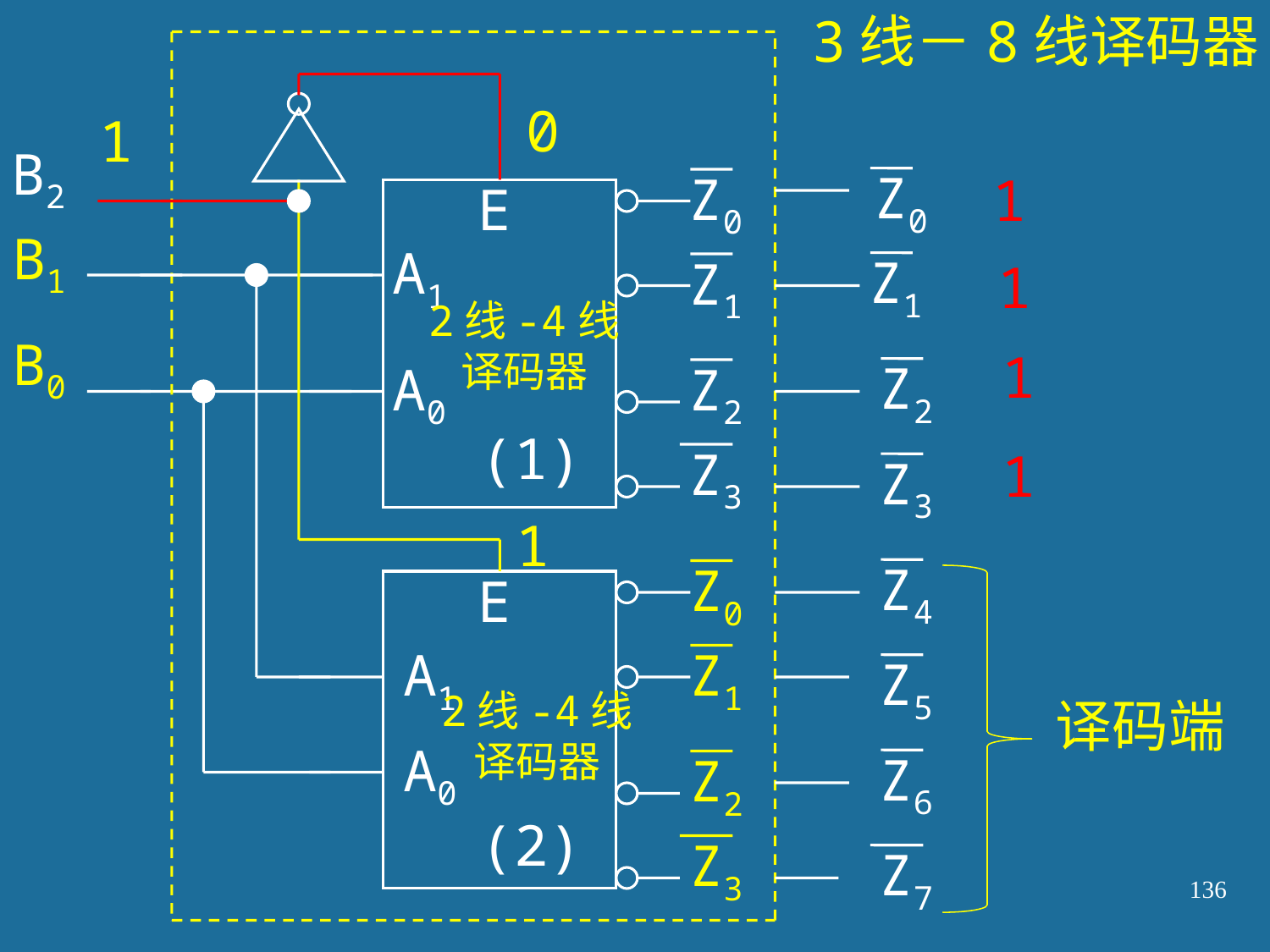

3线－8线译码器

0
1
B2
Z0
1
1
1
1

Z1

Z2

Z3

Z0
E

1

B1
A1
Z1

2线-4线
译码器
B0
A0
Z2

(1)
Z3

Z4

Z5

译码端
Z6

Z7

Z0
E

A1
Z1

2线-4线
译码器
A0
Z2

(2)
Z3

136